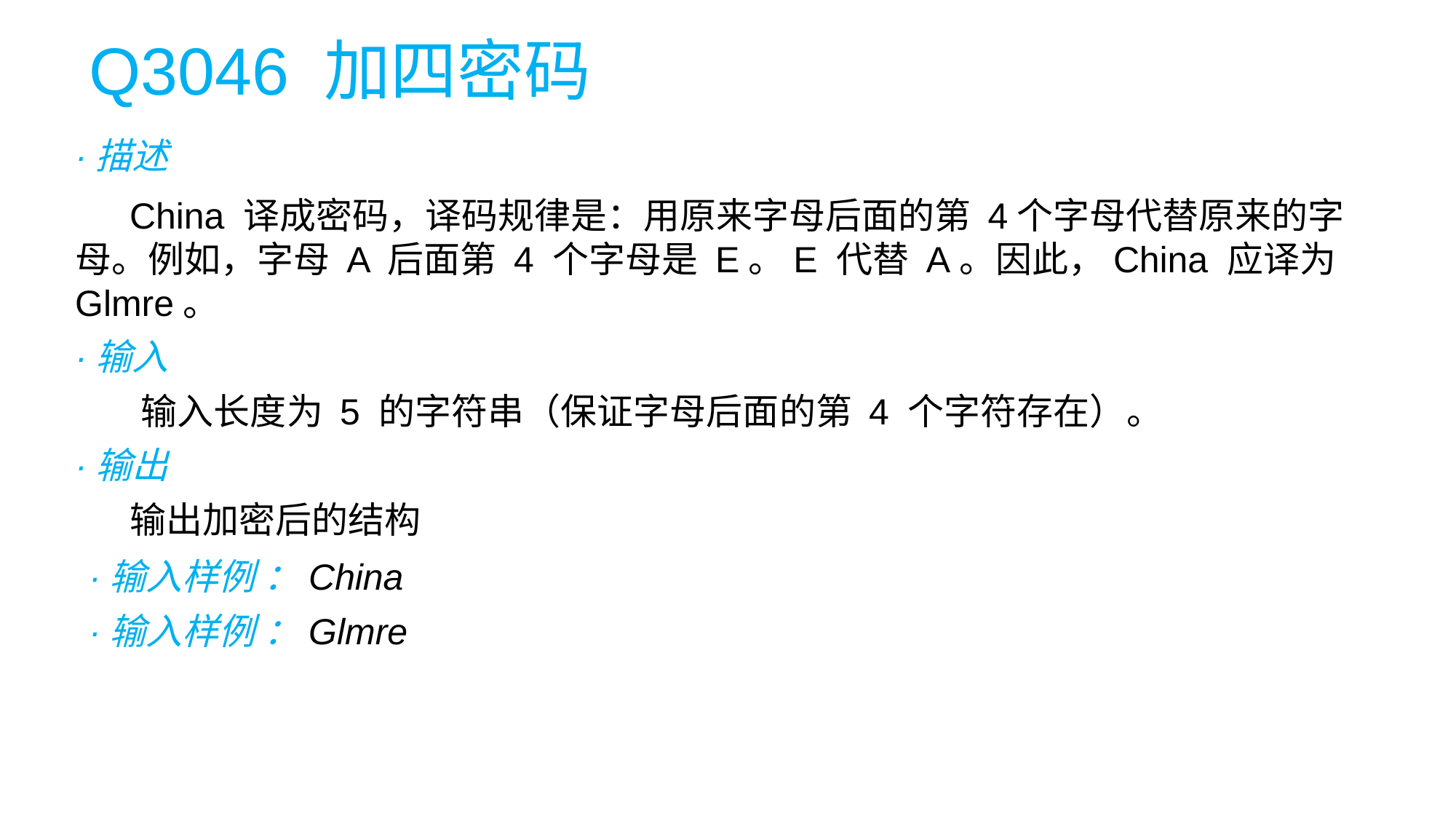

# Q3046 加四密码
·描述
China 译成密码，译码规律是：用原来字母后面的第 4个字母代替原来的字母。例如，字母 A 后面第 4 个字母是 E。E 代替 A。因此，China 应译为 Glmre。
·输入
       输入长度为 5 的字符串（保证字母后面的第 4 个字符存在）。
·输出
输出加密后的结构
·输入样例 ：China
·输入样例 ：Glmre